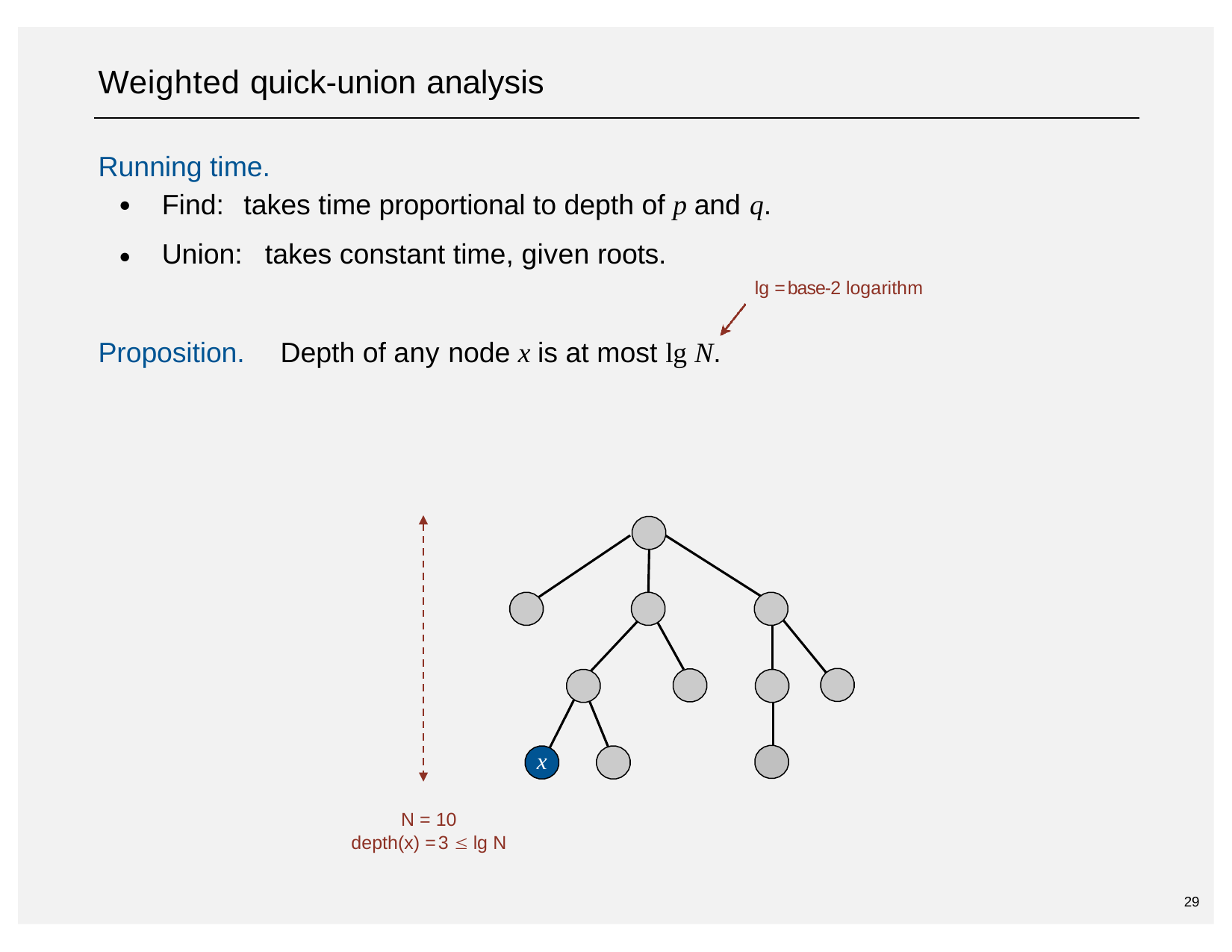

# Weighted quick-union analysis
Running time.
・Find:	takes time proportional to depth of p and q.
・Union:	takes constant time, given roots.
lg = base-2 logarithm

Proposition.	Depth of any node x is at most lg N.

x

N = 10
depth(x) = 3 ≤ lg N
29